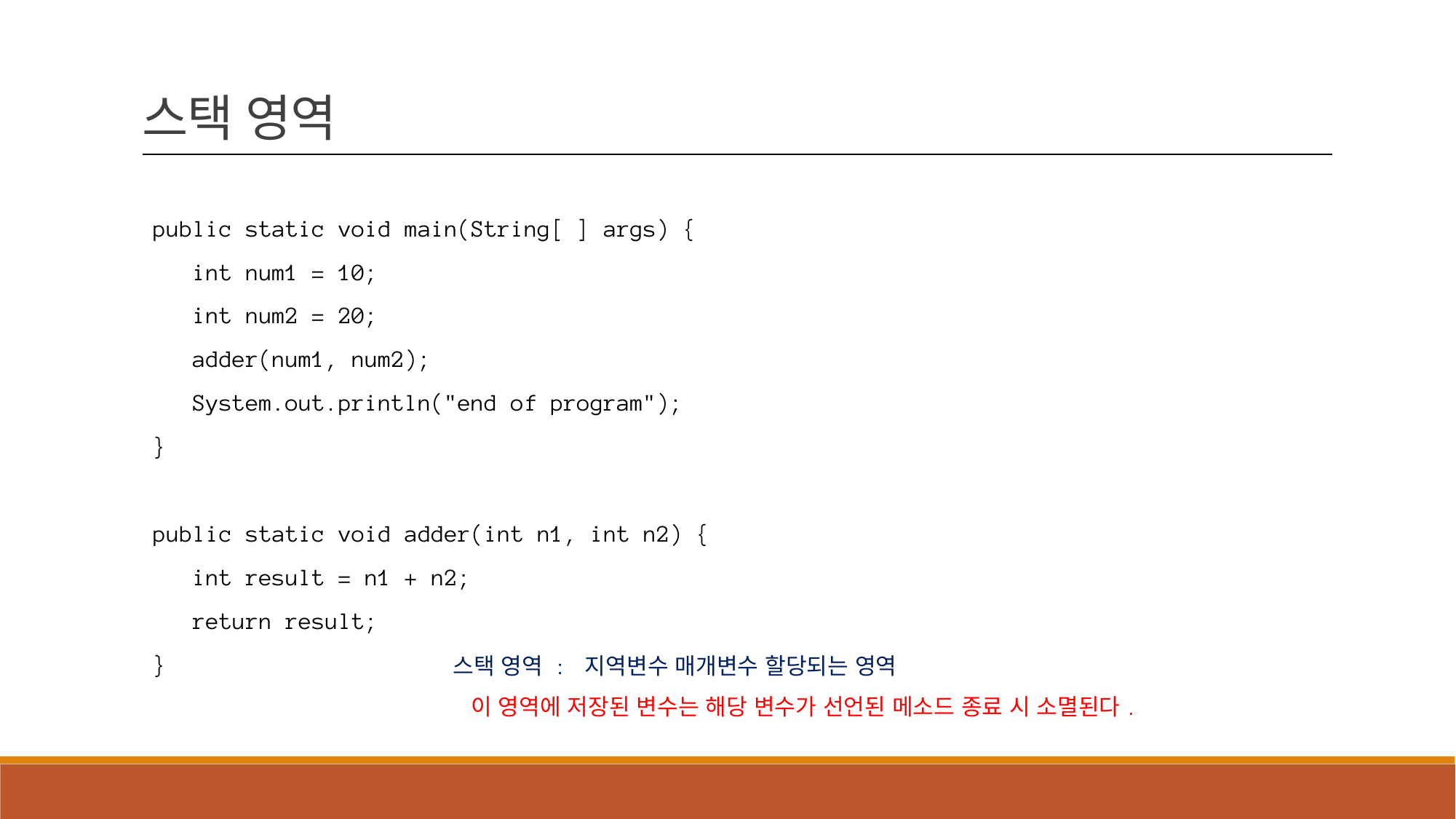

스택 영역
public static void main(String[ ] args) {
   int num1 = 10;
   int num2 = 20;
   adder(num1, num2);
   System.out.println("end of program");
}

public static void adder(int n1, int n2) {
   int result = n1 + n2;
   return result;
}
스택 영역 : 지역변수 매개변수 할당되는 영역
  이 영역에 저장된 변수는 해당 변수가 선언된 메소드 종료 시 소멸된다.